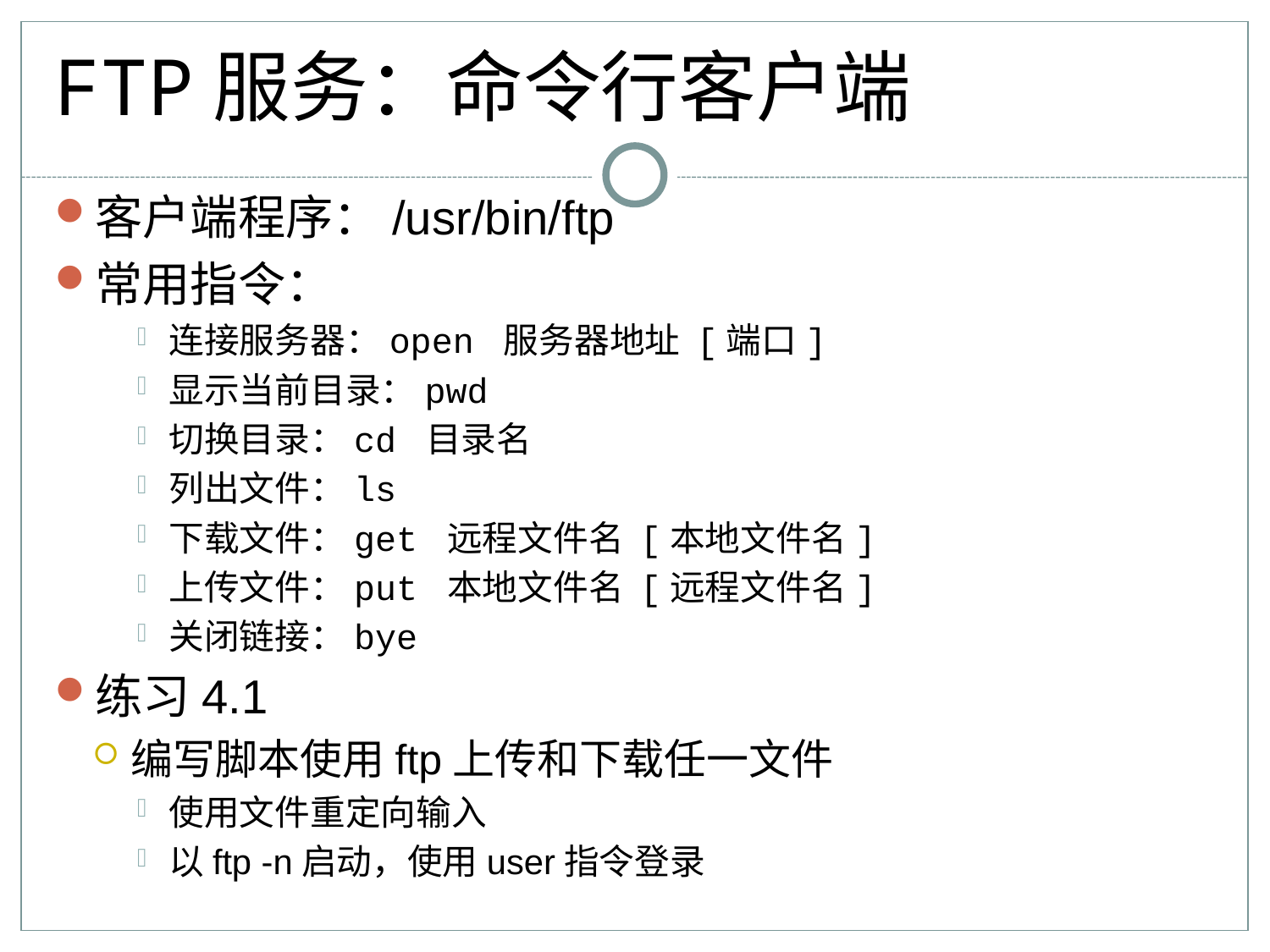

# FTP服务：命令行客户端
客户端程序：/usr/bin/ftp
常用指令：
连接服务器：open 服务器地址 [端口]
显示当前目录：pwd
切换目录：cd 目录名
列出文件：ls
下载文件：get 远程文件名 [本地文件名]
上传文件：put 本地文件名 [远程文件名]
关闭链接：bye
练习4.1
编写脚本使用ftp上传和下载任一文件
使用文件重定向输入
以ftp -n启动，使用user指令登录